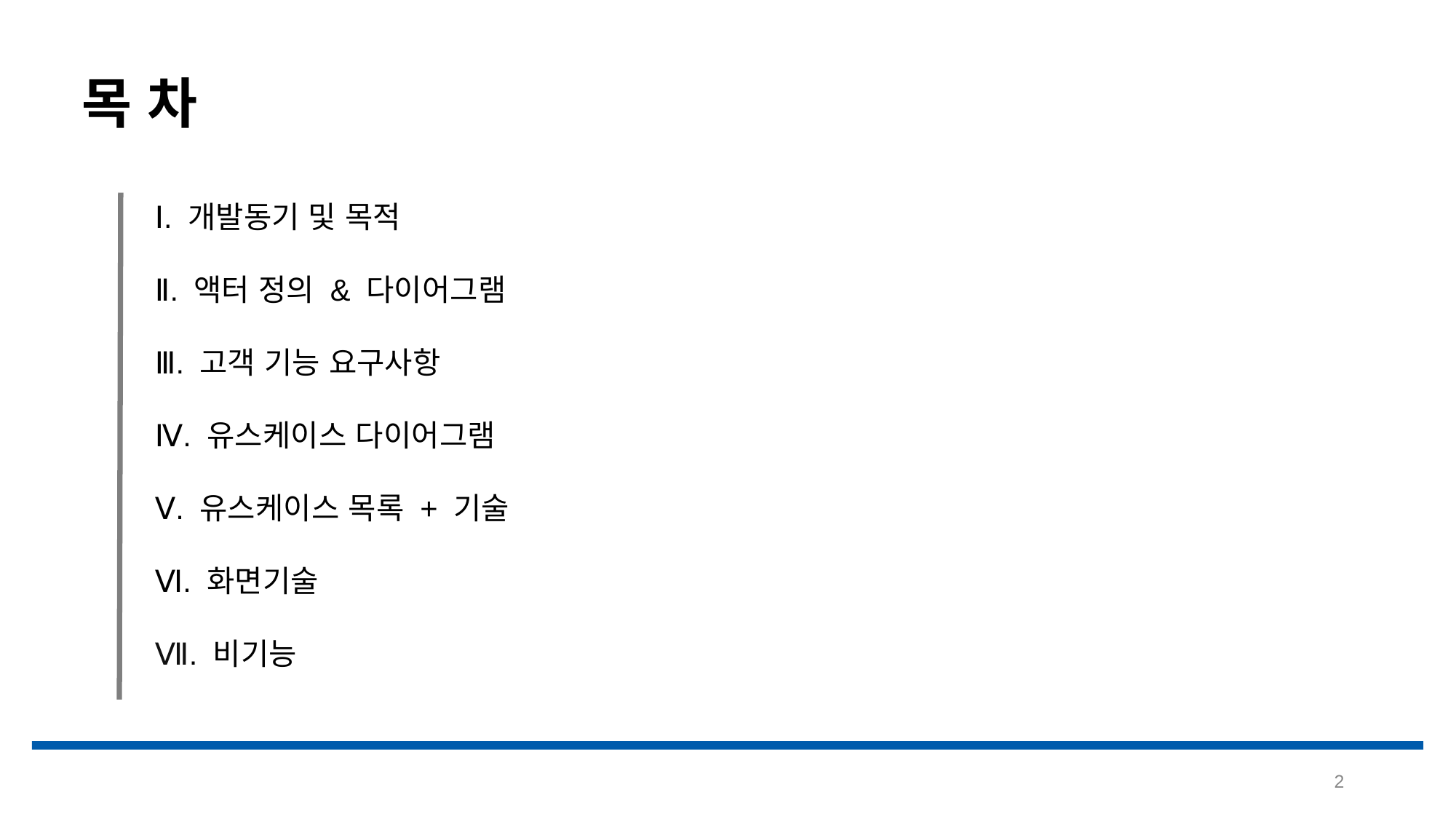

목 차
Ⅰ. 개발동기 및 목적

Ⅱ. 액터 정의 & 다이어그램

Ⅲ. 고객 기능 요구사항

Ⅳ. 유스케이스 다이어그램

Ⅴ. 유스케이스 목록 + 기술

Ⅵ. 화면기술

Ⅶ. 비기능

2